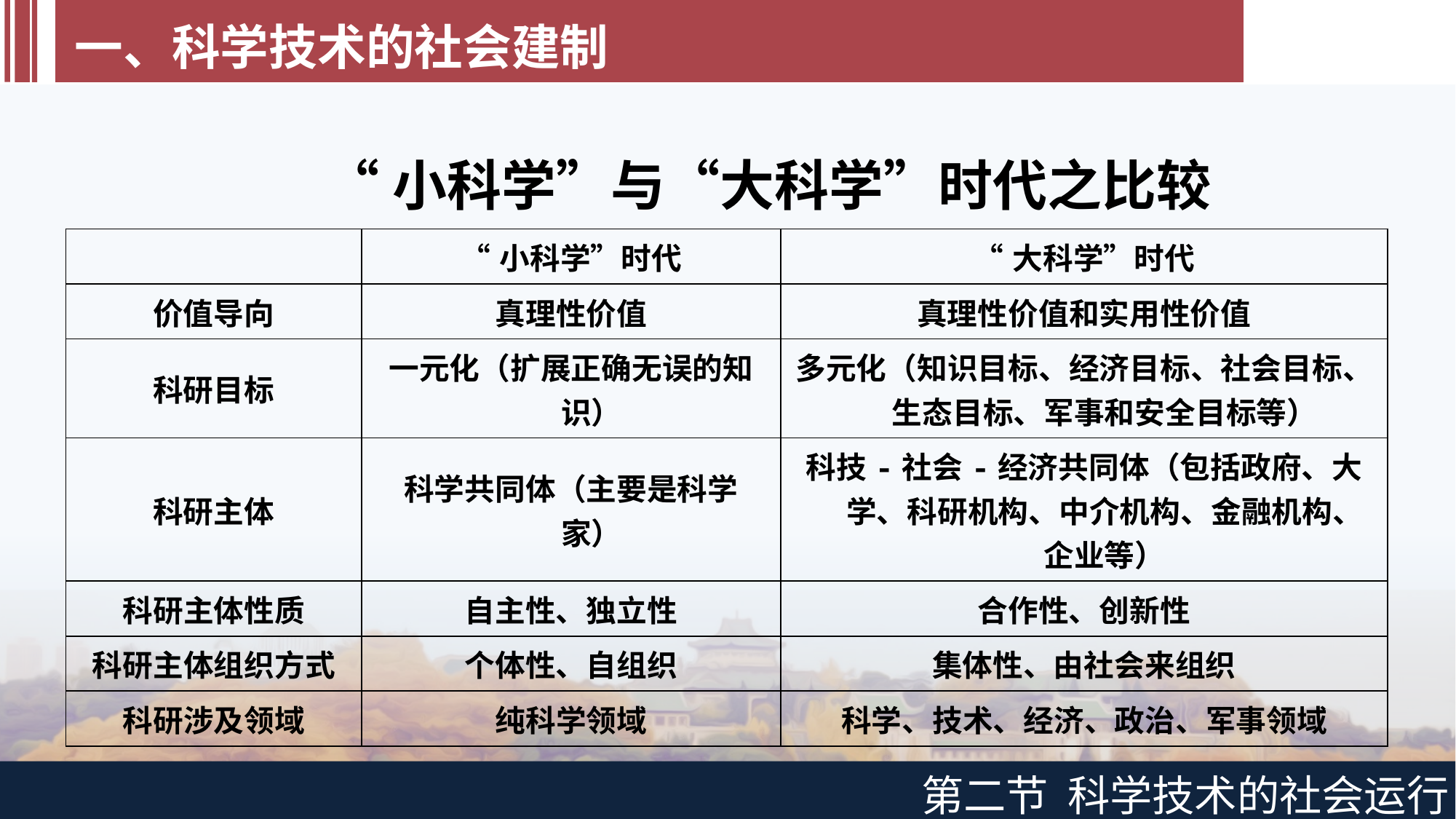

一、科学技术的社会建制
“小科学”与“大科学”时代之比较
|  | “小科学”时代 | “大科学”时代 |
| --- | --- | --- |
| 价值导向 | 真理性价值 | 真理性价值和实用性价值 |
| 科研目标 | 一元化（扩展正确无误的知识） | 多元化（知识目标、经济目标、社会目标、生态目标、军事和安全目标等） |
| 科研主体 | 科学共同体（主要是科学家） | 科技-社会-经济共同体（包括政府、大学、科研机构、中介机构、金融机构、企业等） |
| 科研主体性质 | 自主性、独立性 | 合作性、创新性 |
| 科研主体组织方式 | 个体性、自组织 | 集体性、由社会来组织 |
| 科研涉及领域 | 纯科学领域 | 科学、技术、经济、政治、军事领域 |
第二节  科学技术的社会运行